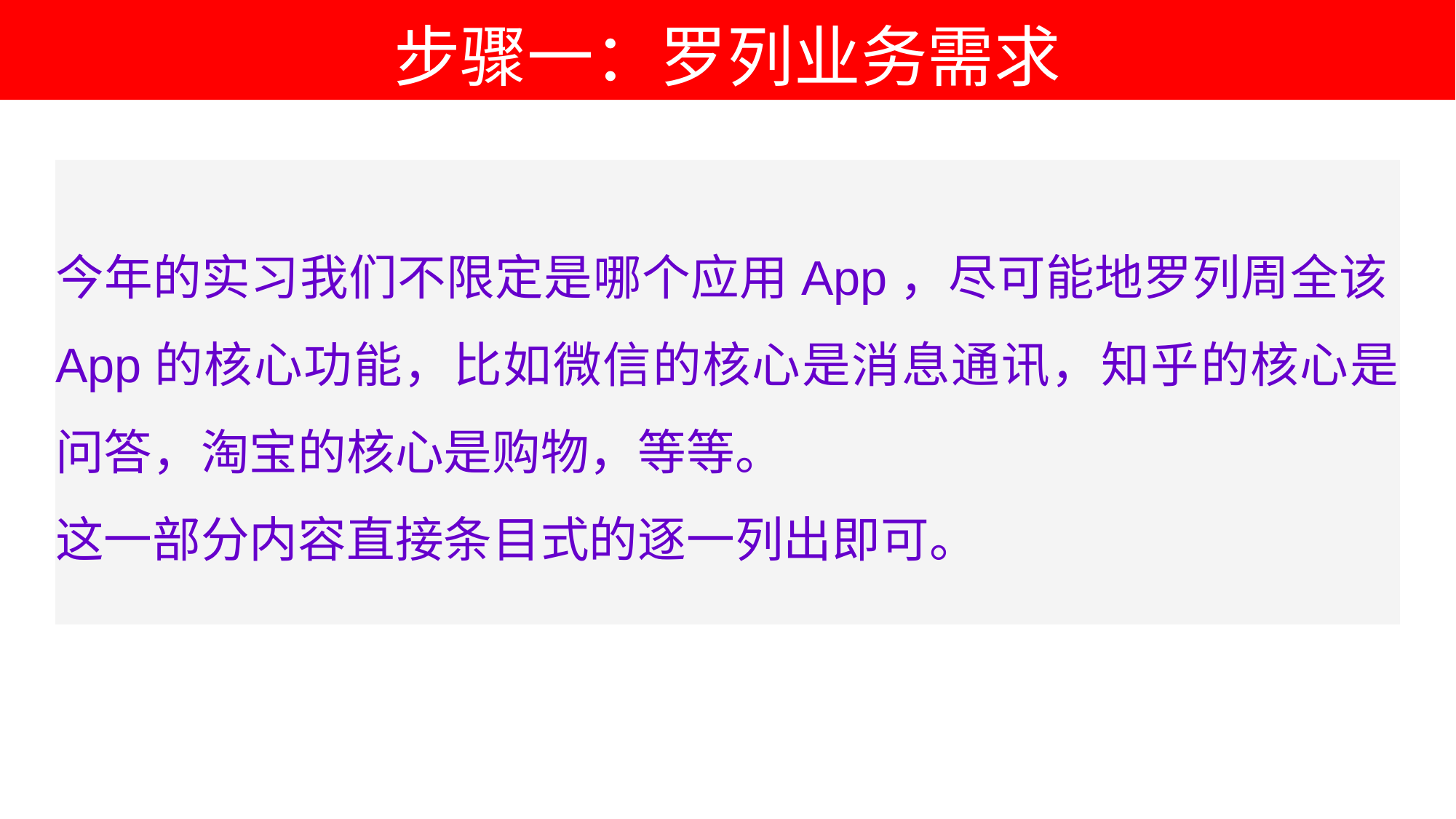

# 步骤一：罗列业务需求
今年的实习我们不限定是哪个应用App，尽可能地罗列周全该App的核心功能，比如微信的核心是消息通讯，知乎的核心是问答，淘宝的核心是购物，等等。
这一部分内容直接条目式的逐一列出即可。